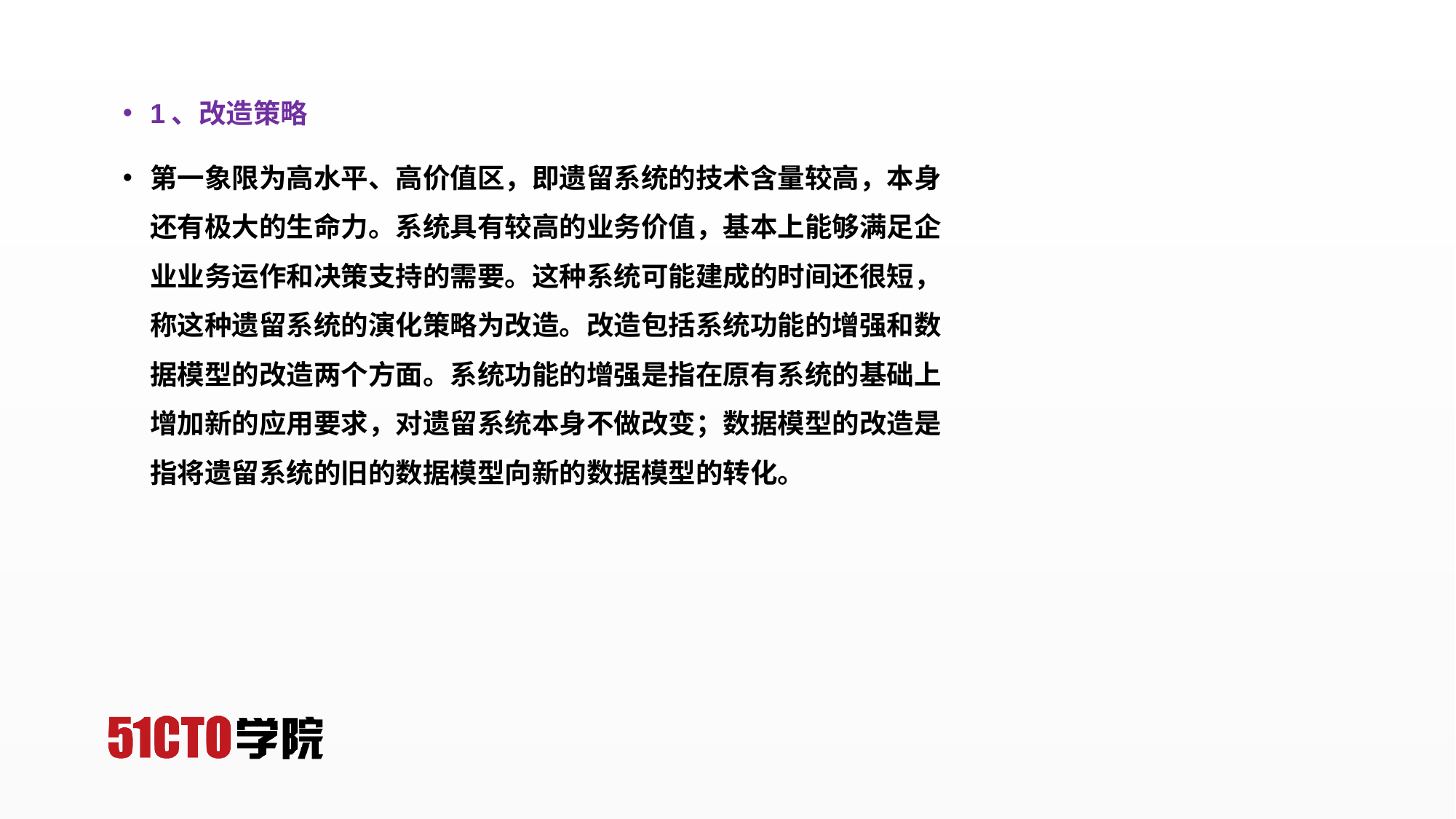

1、改造策略
第一象限为高水平、高价值区，即遗留系统的技术含量较高，本身还有极大的生命力。系统具有较高的业务价值，基本上能够满足企业业务运作和决策支持的需要。这种系统可能建成的时间还很短，称这种遗留系统的演化策略为改造。改造包括系统功能的增强和数据模型的改造两个方面。系统功能的增强是指在原有系统的基础上增加新的应用要求，对遗留系统本身不做改变；数据模型的改造是指将遗留系统的旧的数据模型向新的数据模型的转化。